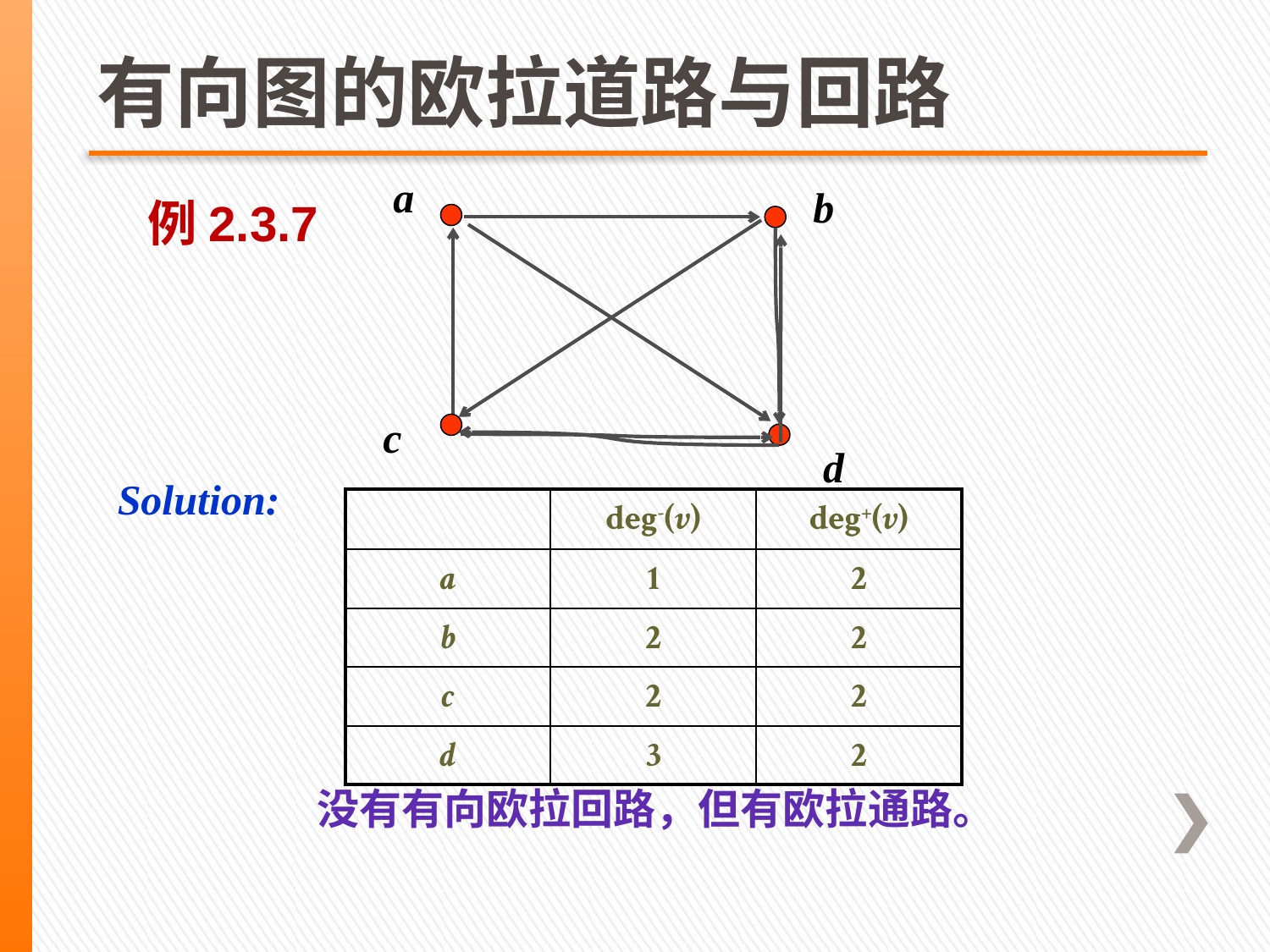

# 有向图的欧拉道路与回路
a
b

c

d
例2.3.7
Solution:
|  | deg-(v) | deg+(v) |
| --- | --- | --- |
| a | 1 | 2 |
| b | 2 | 2 |
| c | 2 | 2 |
| d | 3 | 2 |
没有有向欧拉回路，但有欧拉通路。